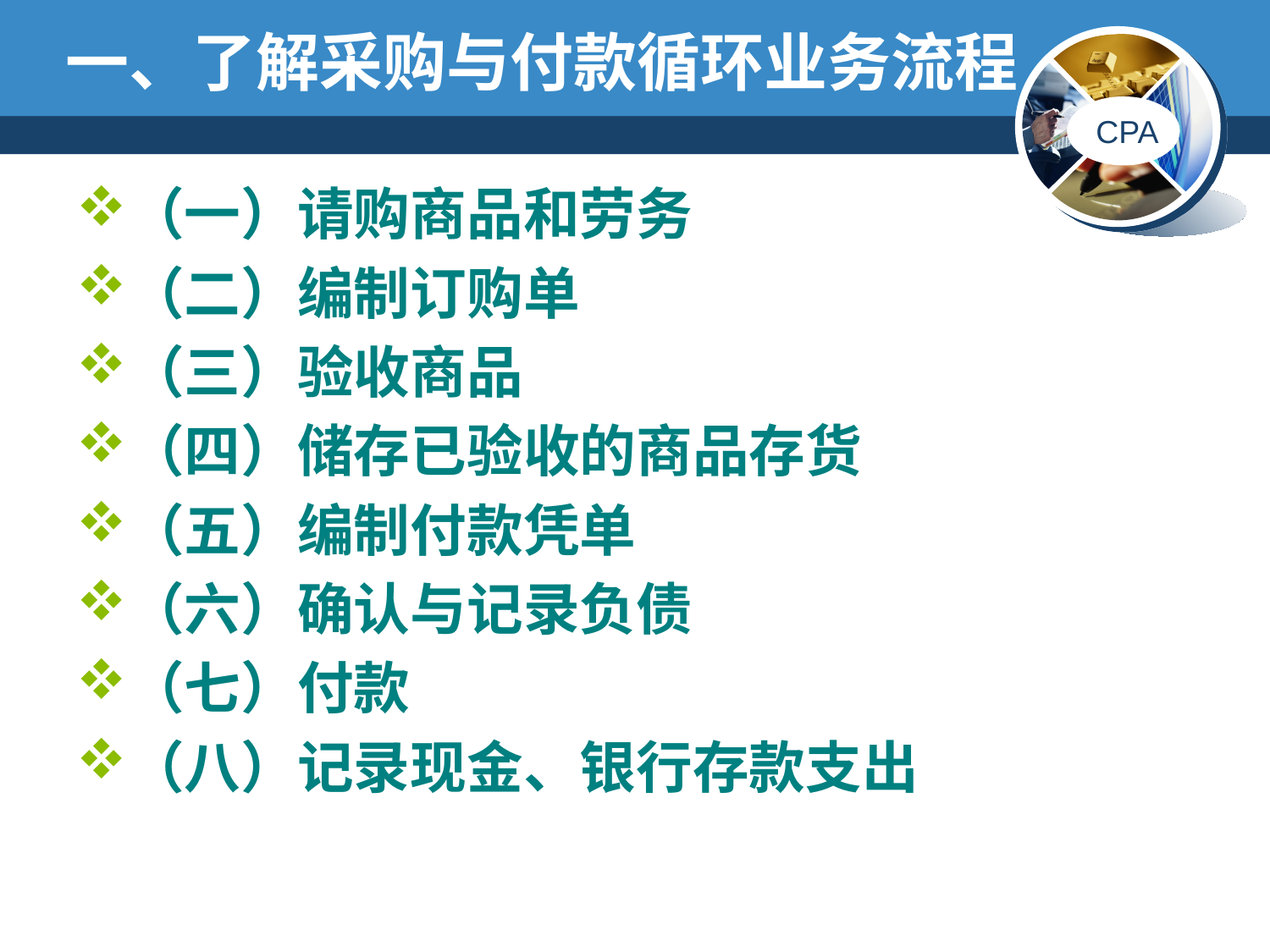

# 一、了解采购与付款循环业务流程
（一）请购商品和劳务
（二）编制订购单
（三）验收商品
（四）储存已验收的商品存货
（五）编制付款凭单
（六）确认与记录负债
（七）付款
（八）记录现金、银行存款支出